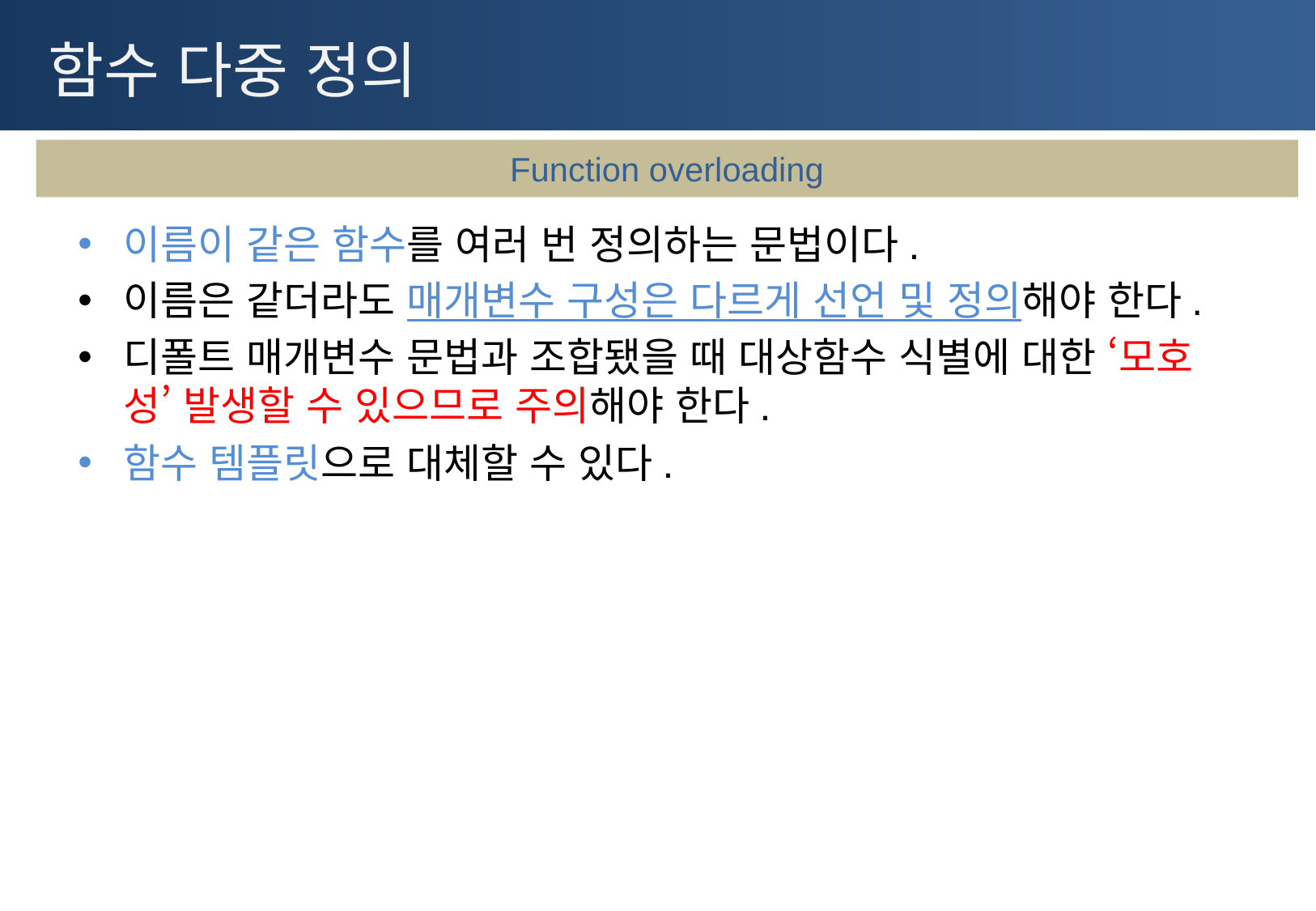

# 함수 다중 정의
Function overloading
이름이 같은 함수를 여러 번 정의하는 문법이다.
이름은 같더라도 매개변수 구성은 다르게 선언 및 정의해야 한다.
디폴트 매개변수 문법과 조합됐을 때 대상함수 식별에 대한 ‘모호성’ 발생할 수 있으므로 주의해야 한다.
함수 템플릿으로 대체할 수 있다.